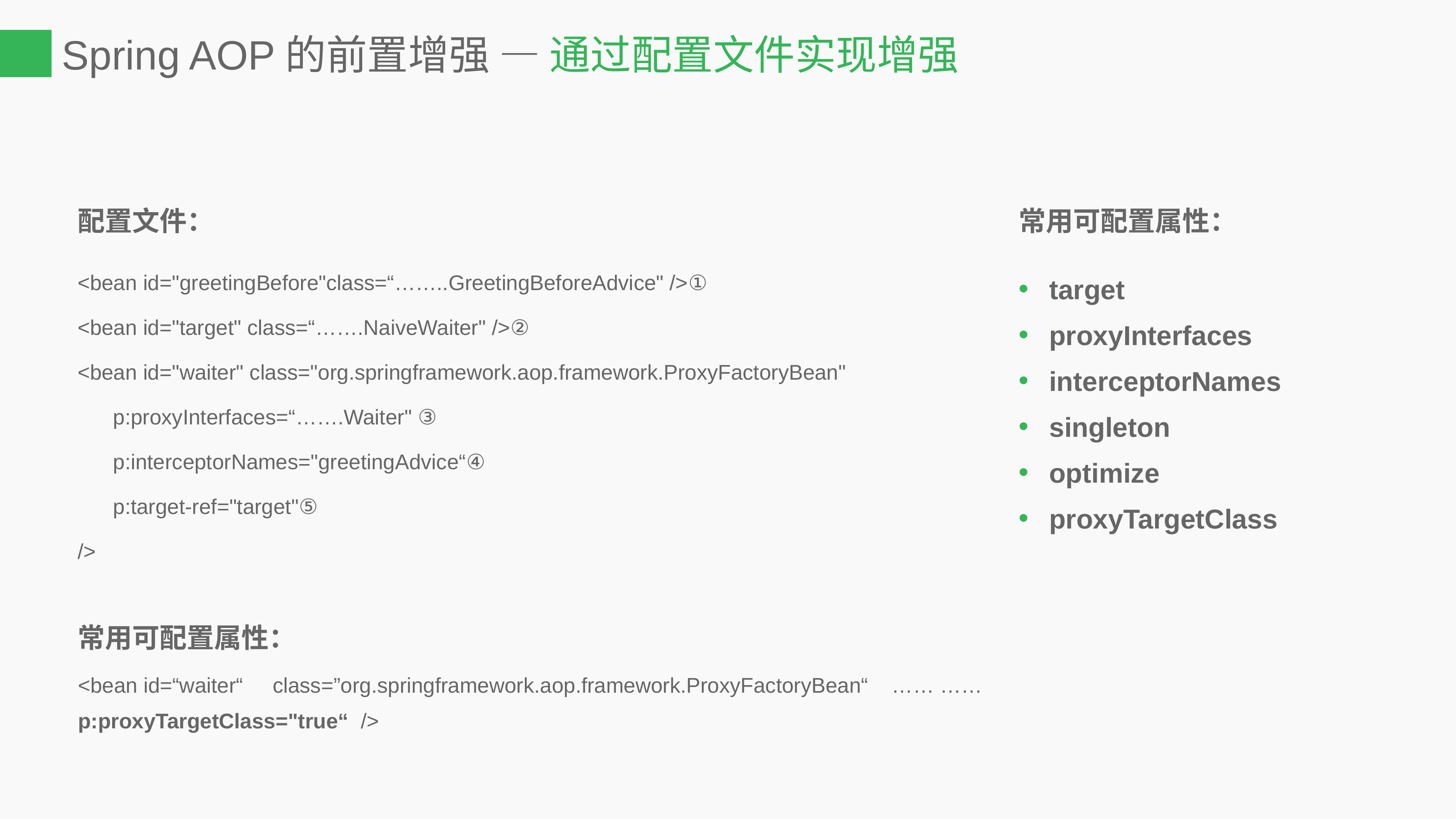

# Spring AOP的前置增强 — 通过配置文件实现增强

配置文件：
常用可配置属性：
<bean id="greetingBefore"class=“……..GreetingBeforeAdvice" />①
<bean id="target" class=“…….NaiveWaiter" />②
<bean id="waiter" class="org.springframework.aop.framework.ProxyFactoryBean"
      p:proxyInterfaces=“…….Waiter" ③
      p:interceptorNames="greetingAdvice“④
      p:target-ref="target"⑤
/>
target
proxyInterfaces
interceptorNames
singleton
optimize
proxyTargetClass

常用可配置属性：
<bean id=“waiter“     class=”org.springframework.aop.framework.ProxyFactoryBean“    …… ……   p:proxyTargetClass="true“  />